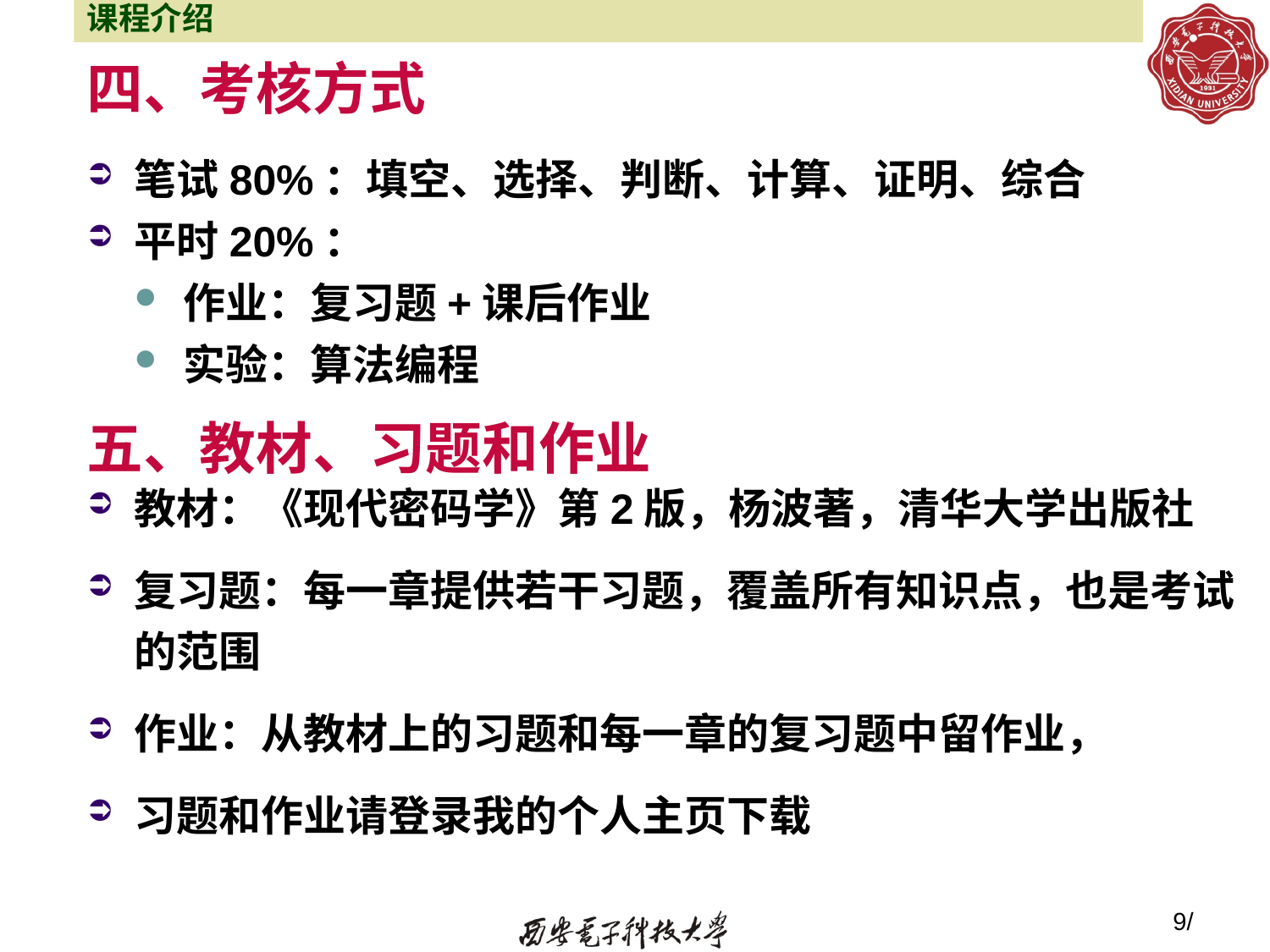

课程介绍
# 四、考核方式

笔试80%：填空、选择、判断、计算、证明、综合
平时20%：
作业：复习题+课后作业
实验：算法编程

教材：《现代密码学》第2版，杨波著，清华大学出版社
复习题：每一章提供若干习题，覆盖所有知识点，也是考试的范围
作业：从教材上的习题和每一章的复习题中留作业，
习题和作业请登录我的个人主页下载
五、教材、习题和作业
9/